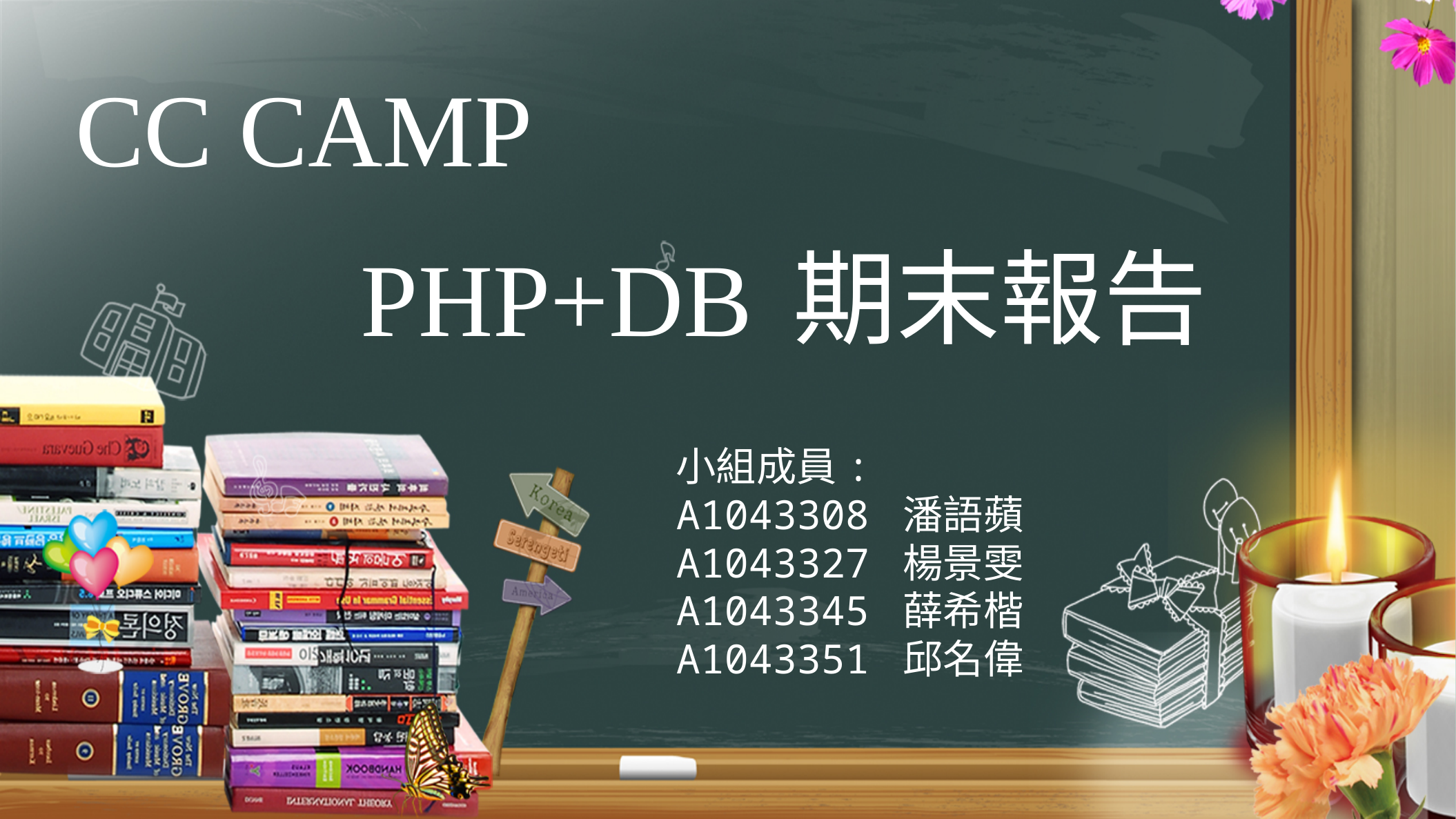

CC CAMP
期末報告

PHP+DB
小組成員:
A1043308 潘語蘋
A1043327 楊景雯
A1043345 薛希楷
A1043351 邱名偉